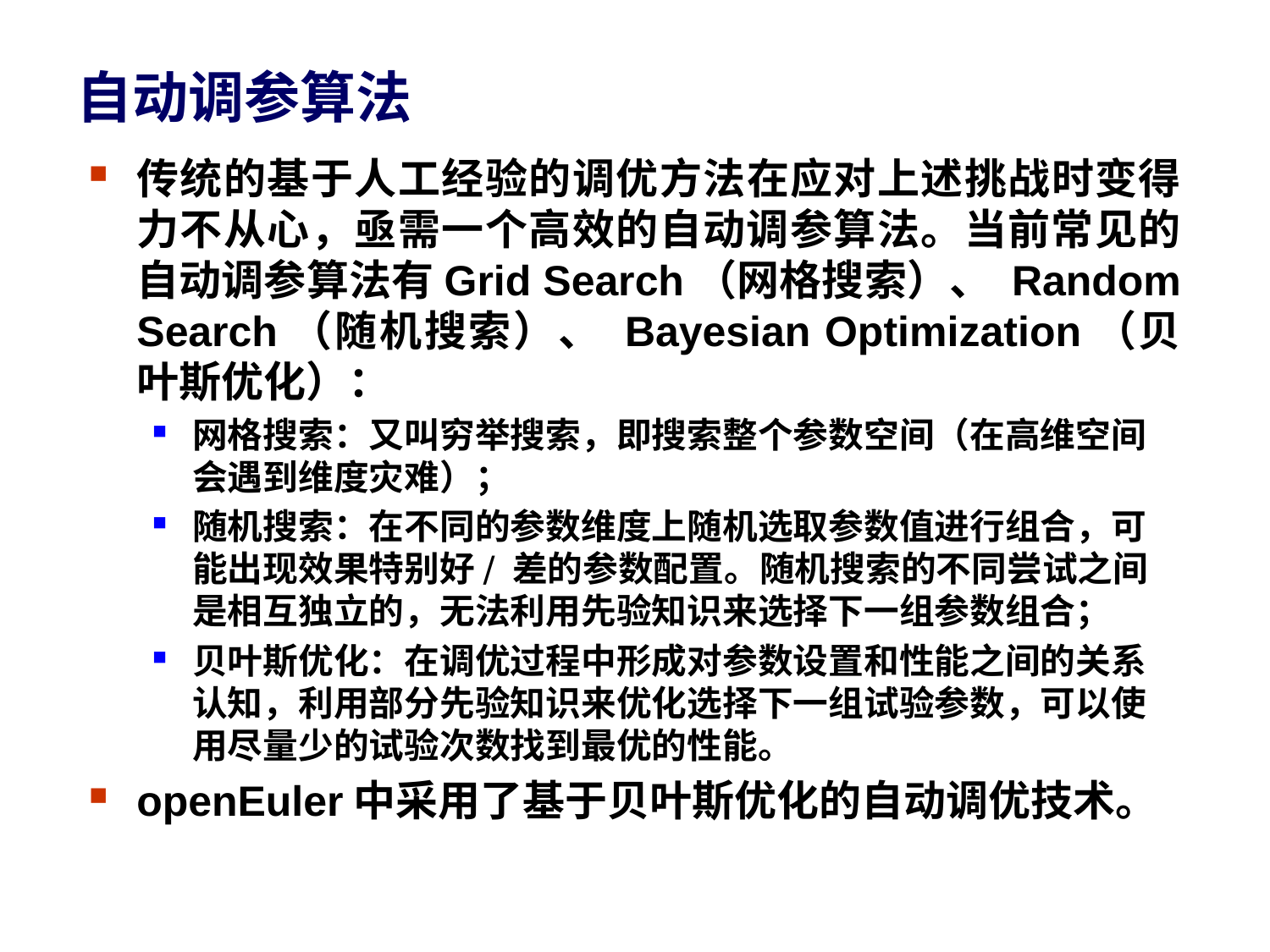

# 自动调参算法
传统的基于人工经验的调优方法在应对上述挑战时变得力不从心，亟需一个高效的自动调参算法。当前常见的自动调参算法有Grid Search（网格搜索）、 Random Search（随机搜索）、 Bayesian Optimization（贝叶斯优化）：
网格搜索：又叫穷举搜索，即搜索整个参数空间（在高维空间会遇到维度灾难）；
随机搜索：在不同的参数维度上随机选取参数值进行组合，可能出现效果特别好/差的参数配置。随机搜索的不同尝试之间是相互独立的，无法利用先验知识来选择下一组参数组合；
贝叶斯优化：在调优过程中形成对参数设置和性能之间的关系认知，利用部分先验知识来优化选择下一组试验参数，可以使用尽量少的试验次数找到最优的性能。
openEuler中采用了基于贝叶斯优化的自动调优技术。